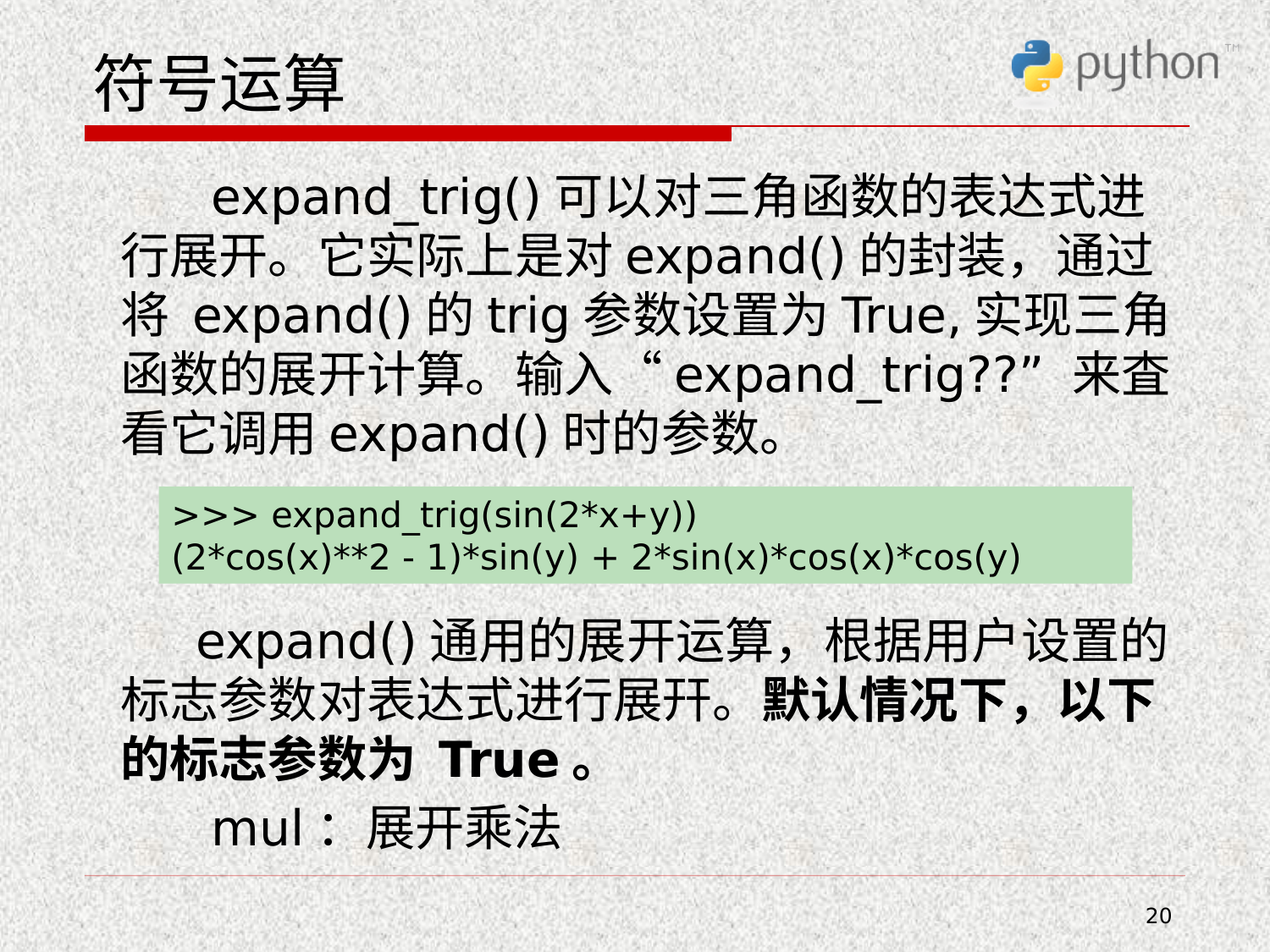

# 符号运算
          expand_trig()可以对三角函数的表达式进行展开。它实际上是对expand()的封装，通过将 expand()的trig参数设置为True,实现三角函数的展开计算。输入“expand_trig??” 来査看它调用expand()时的参数。

         expand()通用的展开运算，根据用户设置的标志参数对表达式进行展幵。默认情况下，以下的标志参数为 True。
          mul：展开乘法

>>> expand_trig(sin(2*x+y))
(2*cos(x)**2 - 1)*sin(y) + 2*sin(x)*cos(x)*cos(y)
20